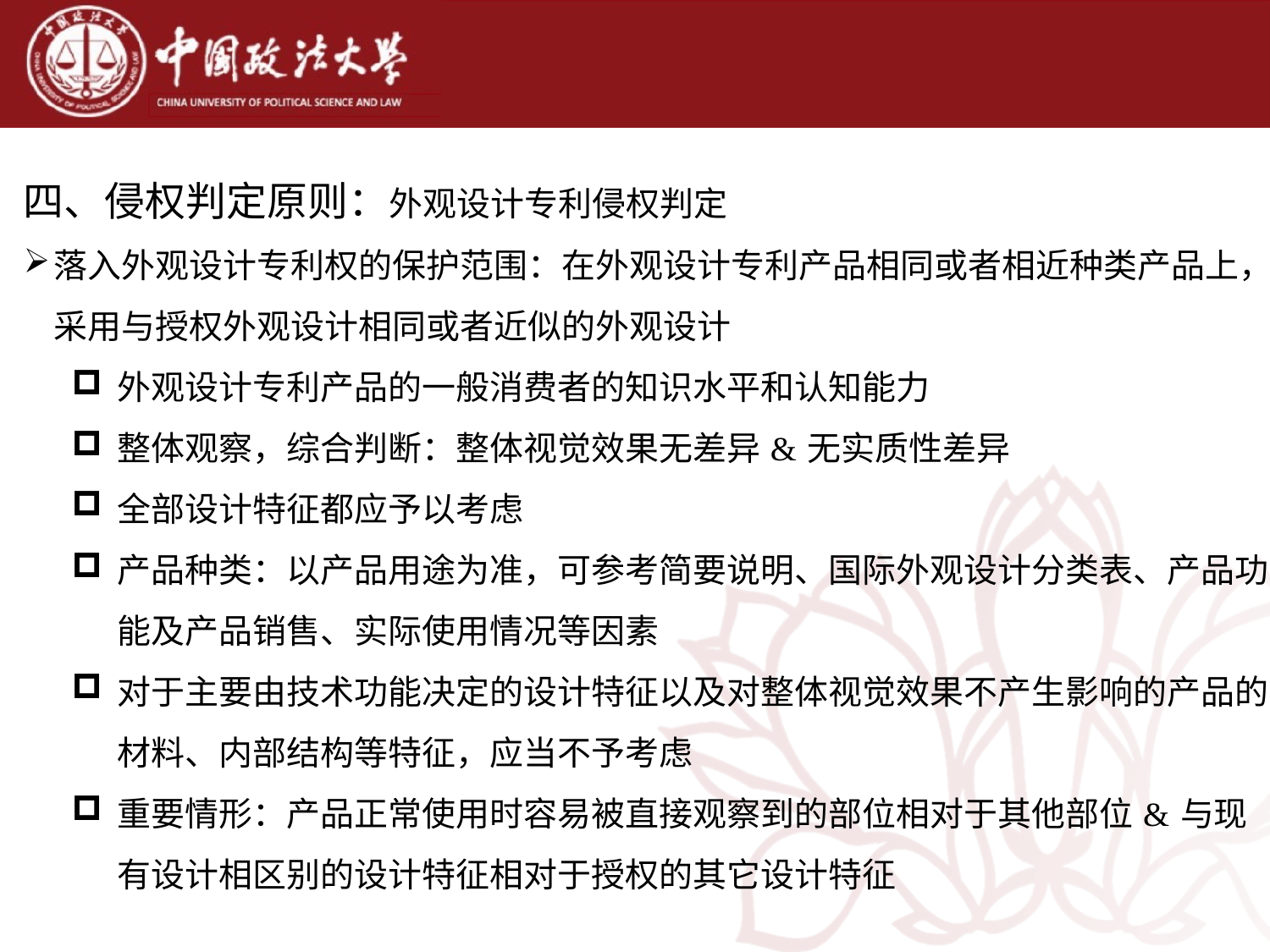

四、侵权判定原则：外观设计专利侵权判定
落入外观设计专利权的保护范围：在外观设计专利产品相同或者相近种类产品上，采用与授权外观设计相同或者近似的外观设计
外观设计专利产品的一般消费者的知识水平和认知能力
整体观察，综合判断：整体视觉效果无差异 & 无实质性差异
全部设计特征都应予以考虑
产品种类：以产品用途为准，可参考简要说明、国际外观设计分类表、产品功能及产品销售、实际使用情况等因素
对于主要由技术功能决定的设计特征以及对整体视觉效果不产生影响的产品的材料、内部结构等特征，应当不予考虑
重要情形：产品正常使用时容易被直接观察到的部位相对于其他部位 & 与现有设计相区别的设计特征相对于授权的其它设计特征